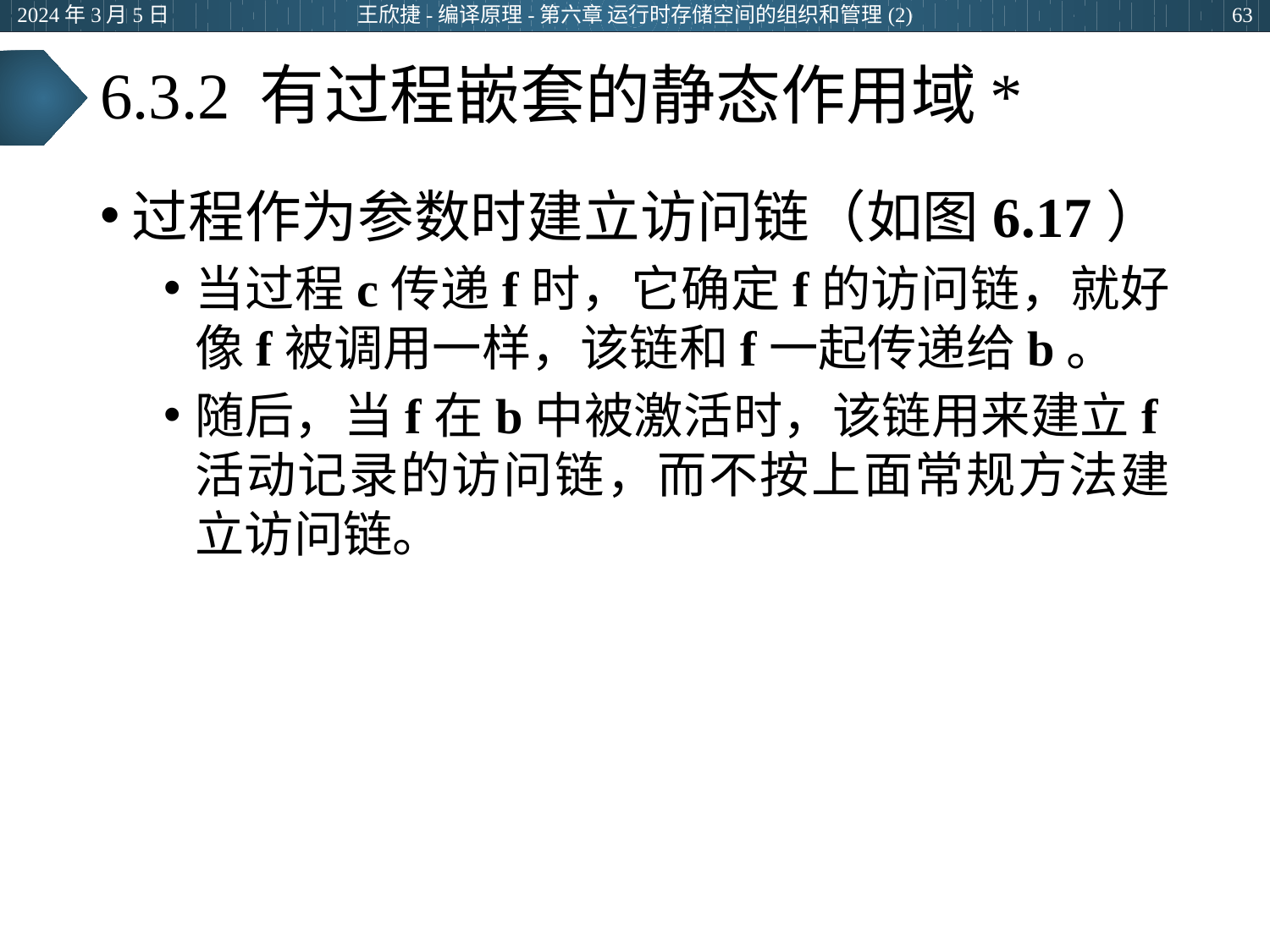

王欣捷-编译原理-第六章 运行时存储空间的组织和管理(2)
2024年3月5日
63
# 6.3.2 有过程嵌套的静态作用域*
过程作为参数时建立访问链（如图6.17）
当过程c传递f时，它确定f的访问链，就好像f被调用一样，该链和f一起传递给b。
随后，当f在b中被激活时，该链用来建立f活动记录的访问链，而不按上面常规方法建立访问链。